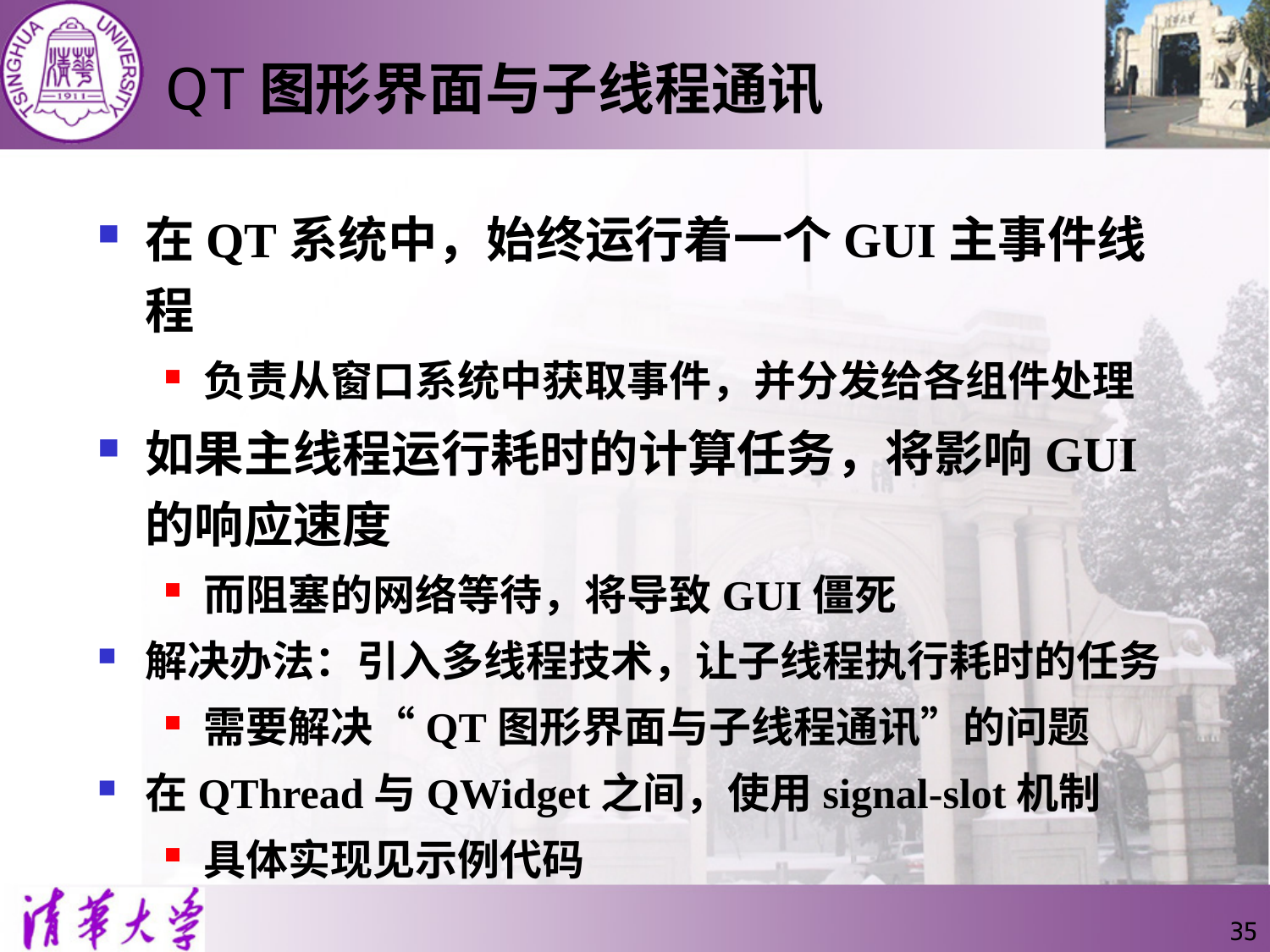

# QT图形界面与子线程通讯
在QT系统中，始终运行着一个GUI主事件线程
负责从窗口系统中获取事件，并分发给各组件处理
如果主线程运行耗时的计算任务，将影响GUI的响应速度
而阻塞的网络等待，将导致GUI僵死
解决办法：引入多线程技术，让子线程执行耗时的任务
需要解决“QT图形界面与子线程通讯”的问题
在QThread与QWidget之间，使用signal-slot机制
具体实现见示例代码
35